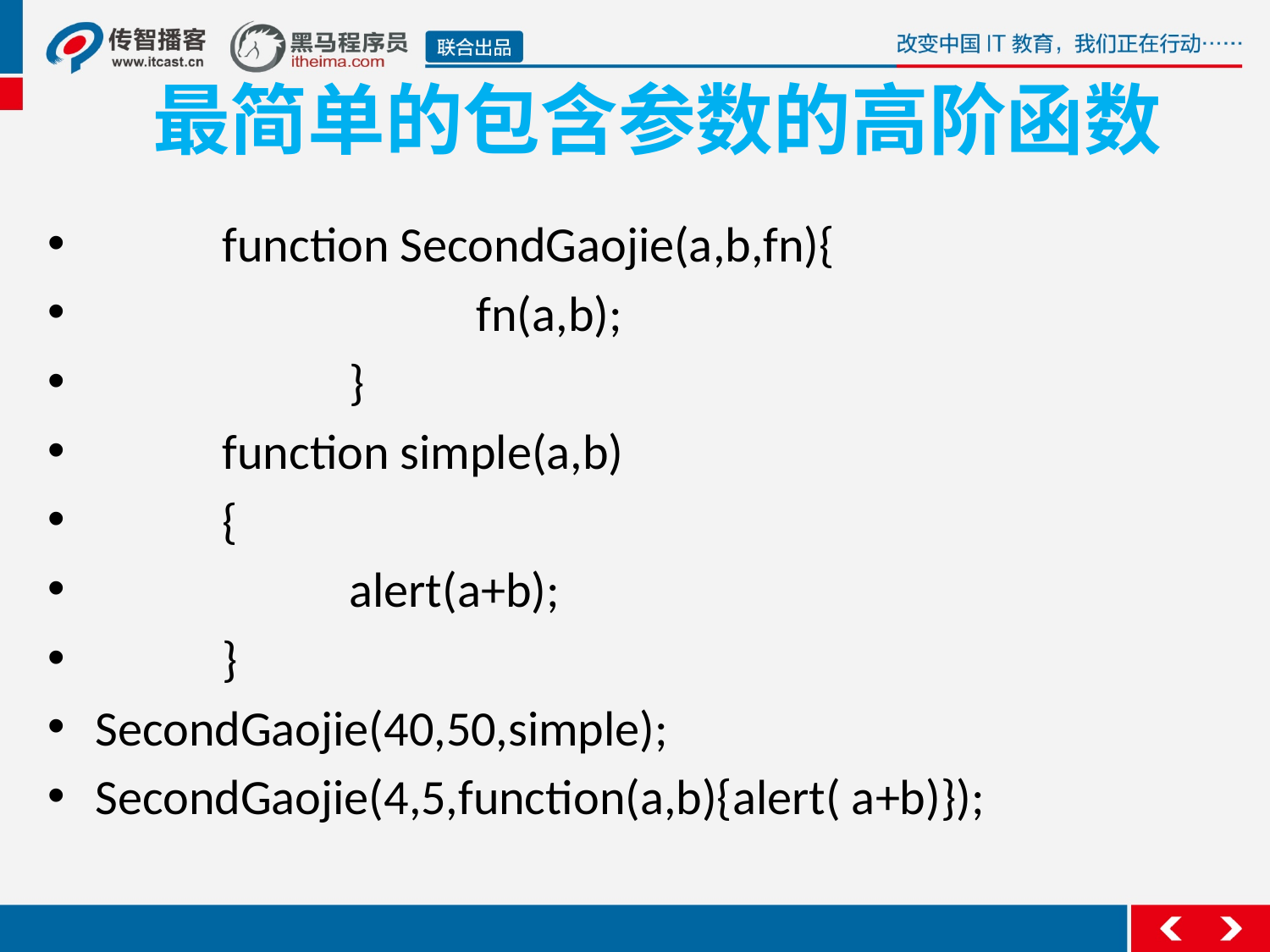

# 最简单的包含参数的高阶函数
	function SecondGaojie(a,b,fn){
			fn(a,b);
		}
	function simple(a,b)
	{
		alert(a+b);
	}
SecondGaojie(40,50,simple);
SecondGaojie(4,5,function(a,b){alert( a+b)});